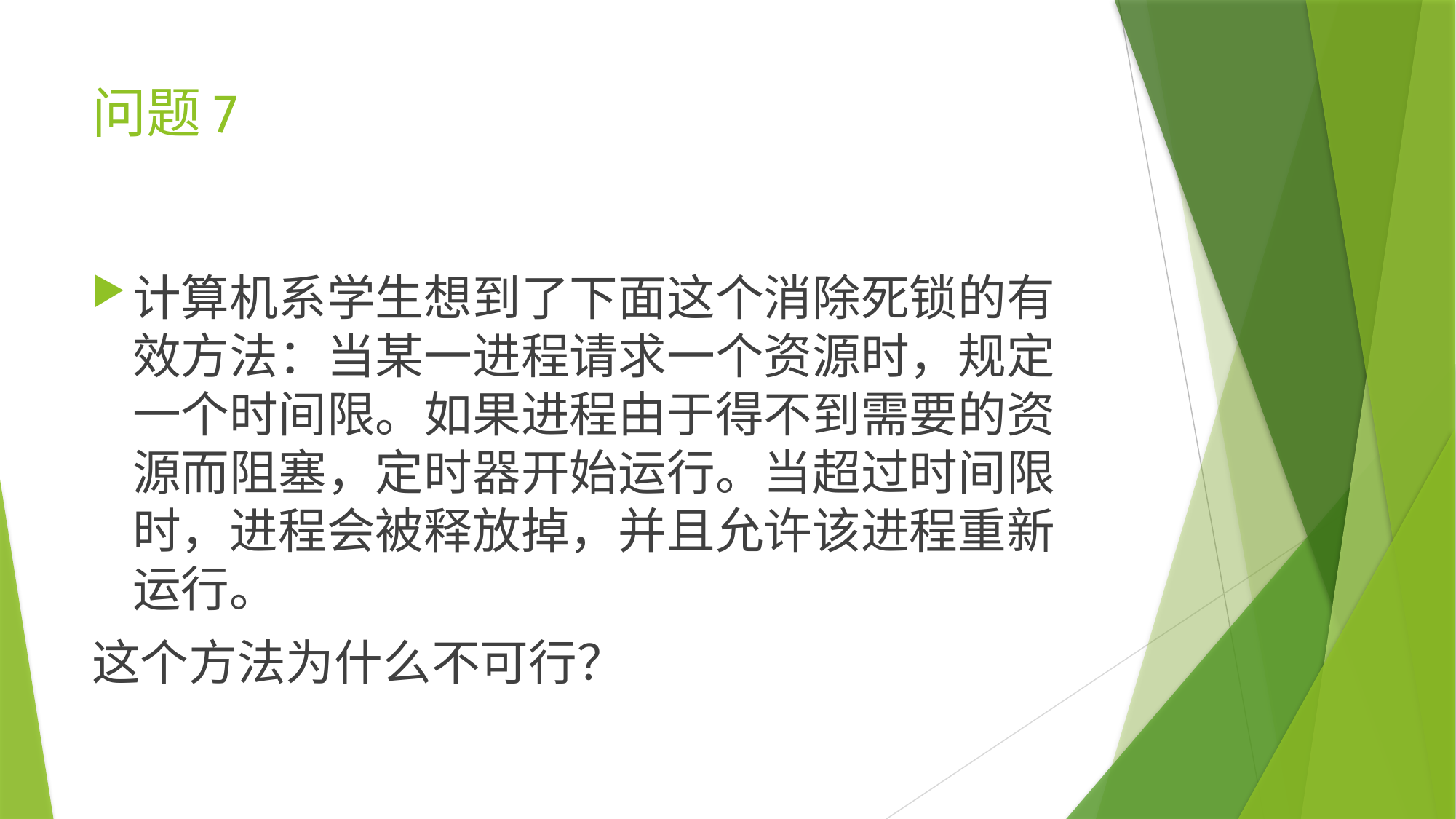

# 问题7
计算机系学生想到了下面这个消除死锁的有效方法：当某一进程请求一个资源时，规定一个时间限。如果进程由于得不到需要的资源而阻塞，定时器开始运行。当超过时间限时，进程会被释放掉，并且允许该进程重新运行。
这个方法为什么不可行？